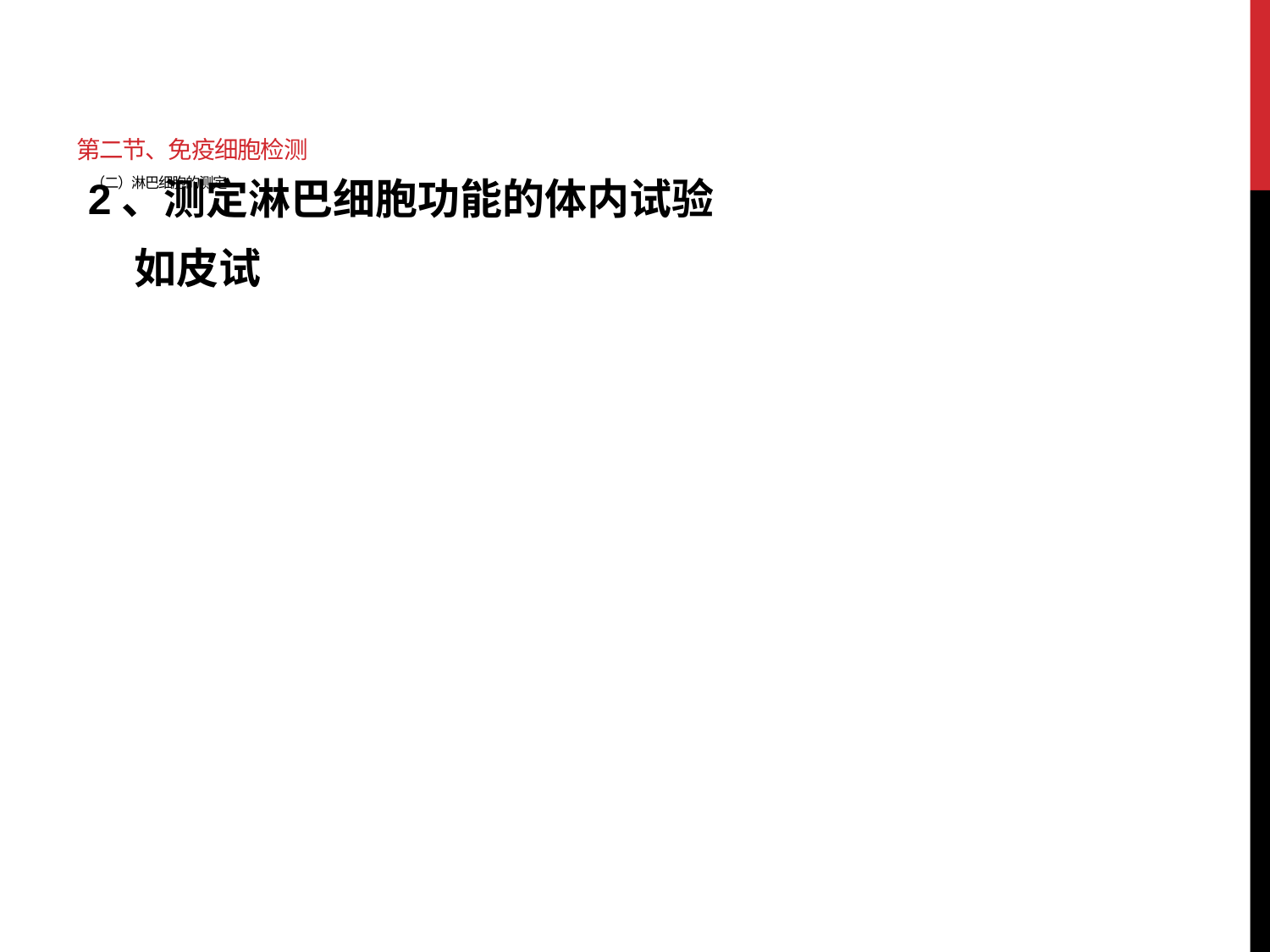

# 第二节、免疫细胞检测 （二）淋巴细胞的测定
 2、测定淋巴细胞功能的体内试验
     如皮试